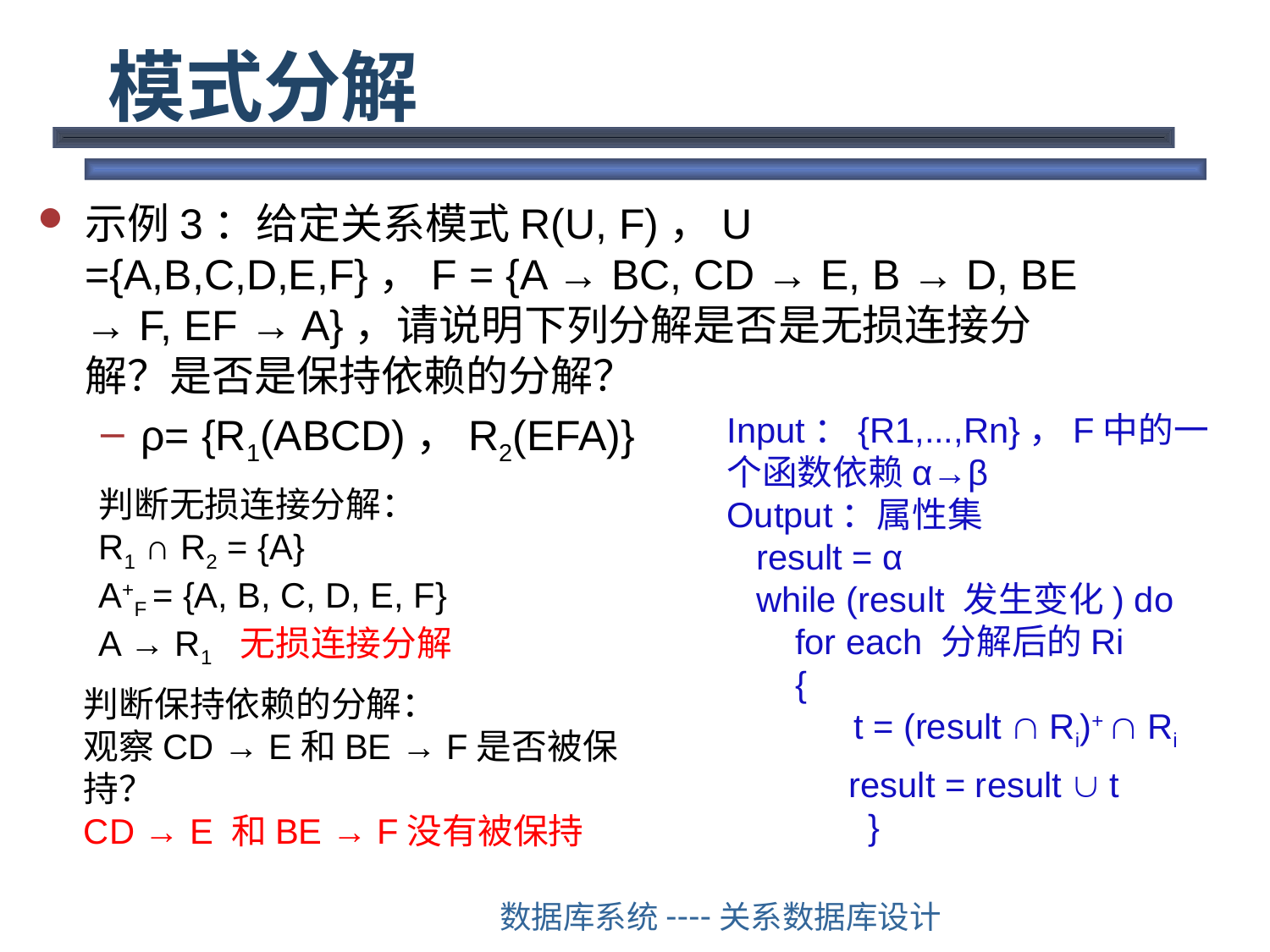

# 模式分解
示例3：给定关系模式R(U, F)，U ={A,B,C,D,E,F}，F = {A → BC, CD → E, B → D, BE → F, EF → A}，请说明下列分解是否是无损连接分解？是否是保持依赖的分解？
ρ= {R1(ABCD)，R2(EFA)}
Input：{R1,...,Rn}，F中的一个函数依赖α→β
Output：属性集
   result = α
   while (result 发生变化) do
       for each 分解后的Ri
       {
             t = (result ∩ Ri)+ ∩ Ri
      result = result ∪ t
        }
判断无损连接分解：
R1 ∩ R2 = {A}
A+F = {A, B, C, D, E, F}
A → R1  无损连接分解
判断保持依赖的分解：
观察CD → E和BE → F是否被保持？
CD → E 和BE → F没有被保持
数据库系统----关系数据库设计